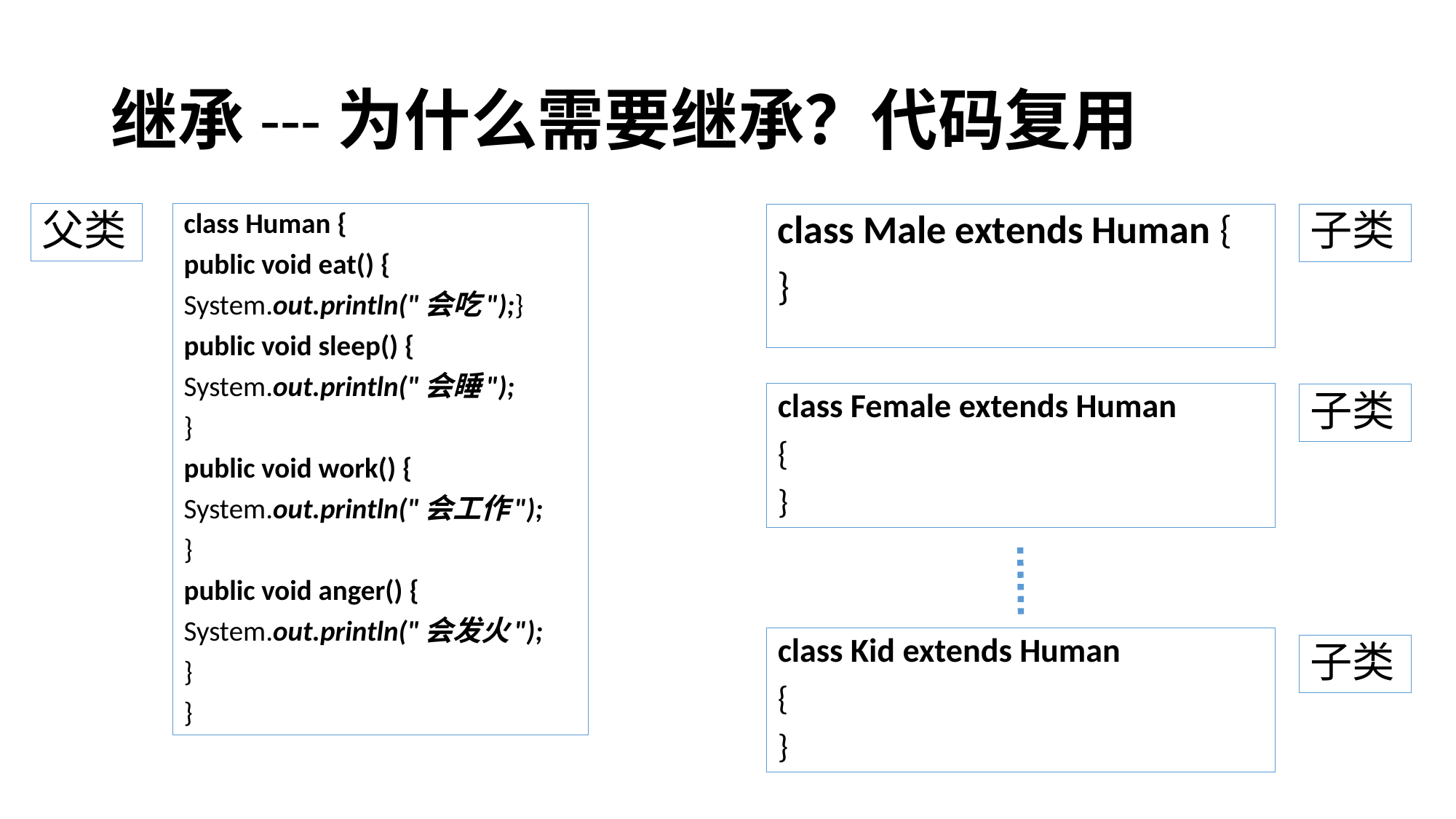

# 继承---为什么需要继承？代码复用

class Human {
public void eat() {
System.out.println("会吃");}
public void sleep() {
System.out.println("会睡");
}
public void work() {
System.out.println("会工作");
}
public void anger() {
System.out.println("会发火");
}
}
父类
class Male extends Human {
}
子类
class Female extends Human
{
}
子类
class Kid extends Human
{
}
子类